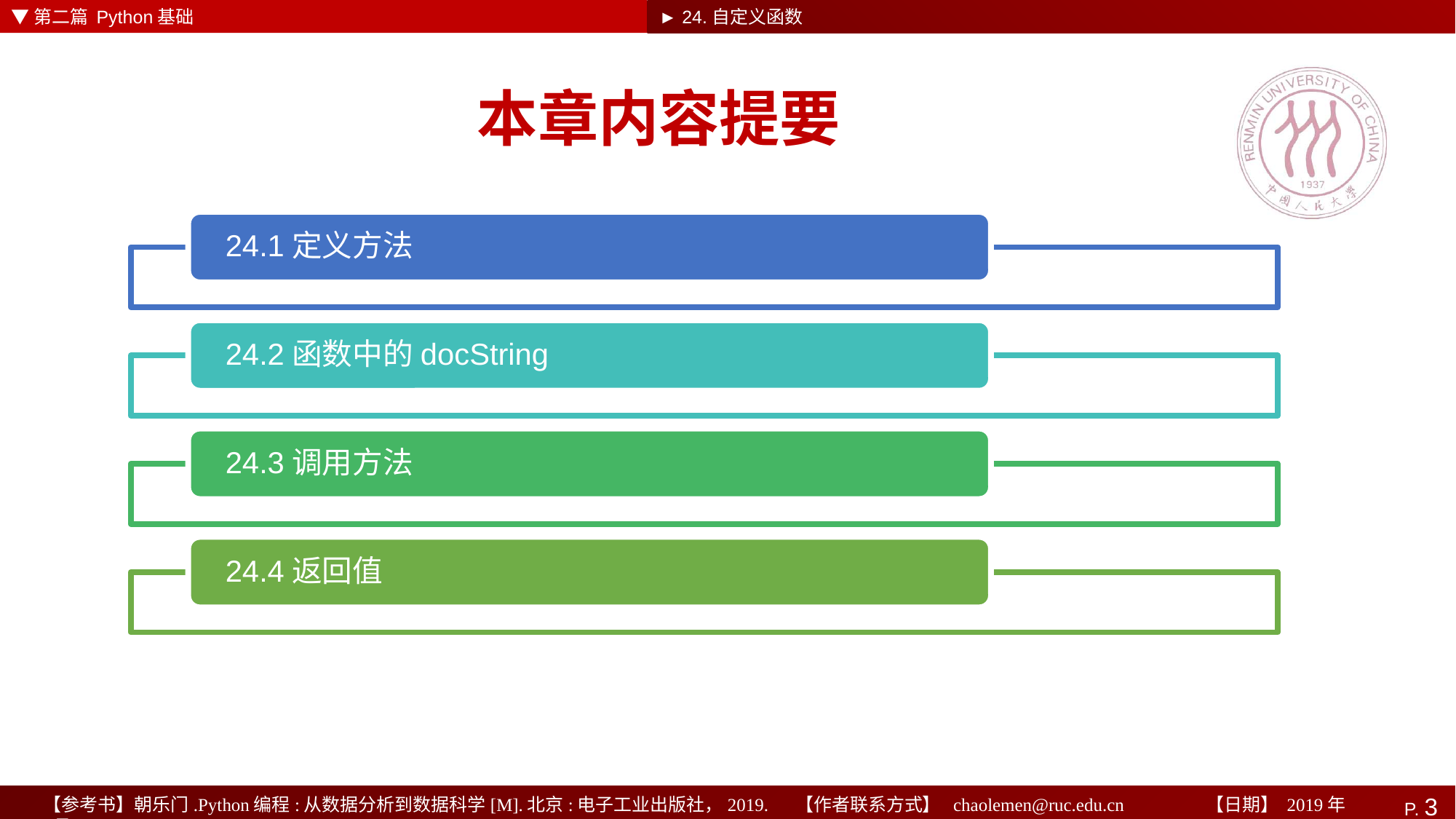

▼第二篇 Python基础
► 24.自定义函数
# 本章内容提要
24.1定义方法
24.2函数中的docString
24.3调用方法
24.4返回值